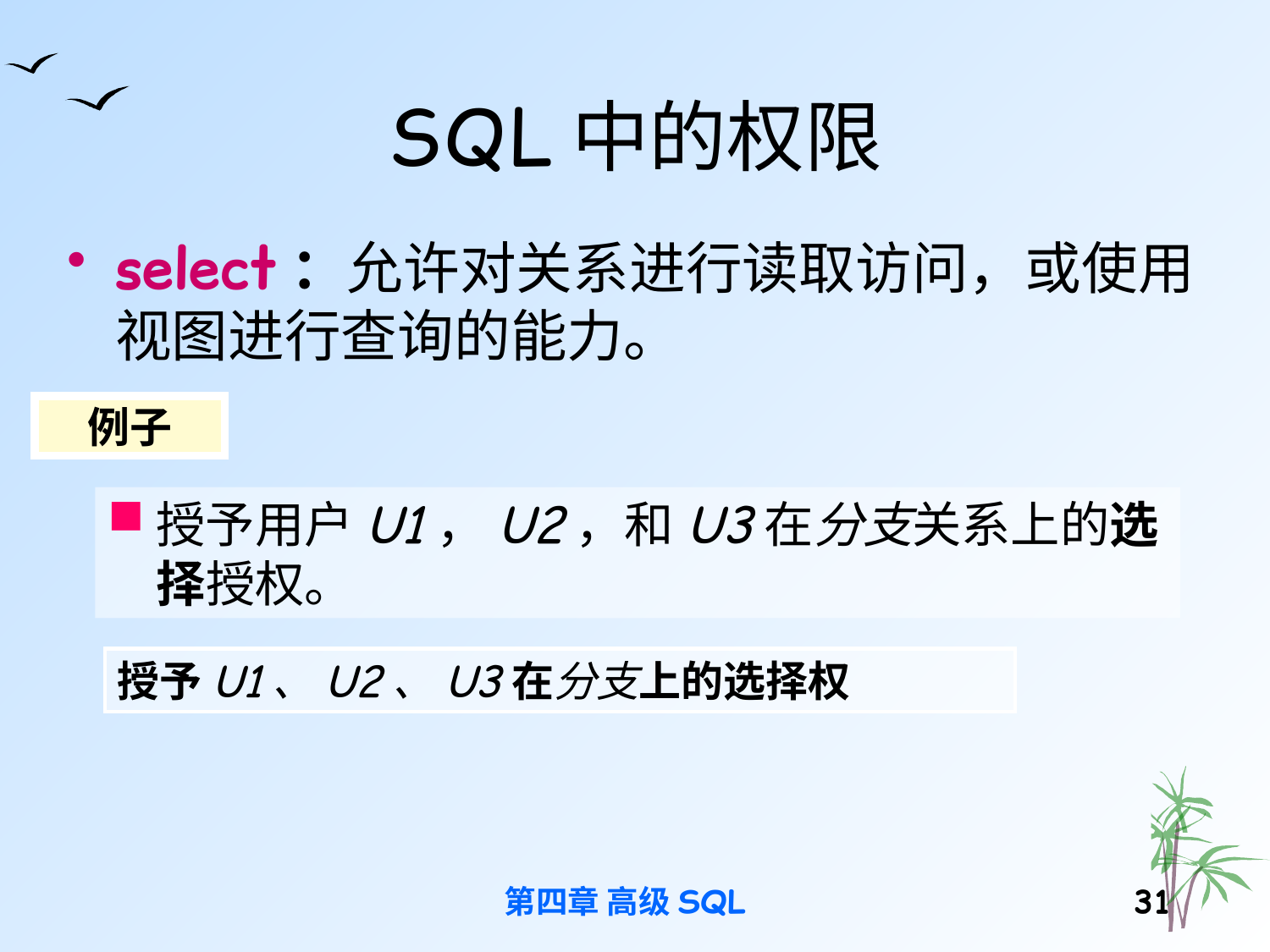

# SQL中的权限
select：允许对关系进行读取访问，或使用视图进行查询的能力。
例子
授予用户U1，U2，和U3在分支关系上的选择授权。
授予U1、U2、U3在分支上的选择权
第四章 高级SQL
31